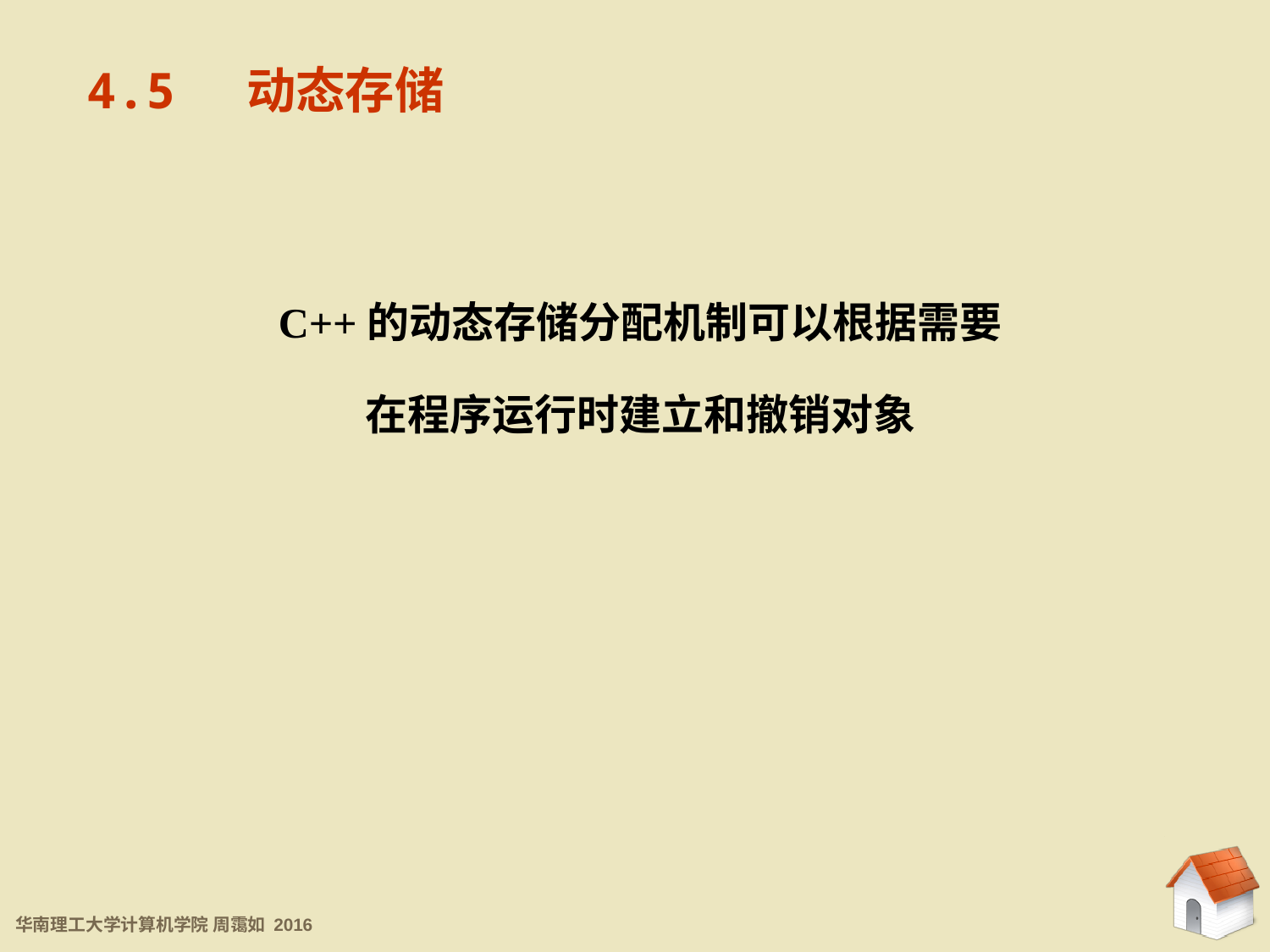

4.5  动态存储
C++的动态存储分配机制可以根据需要
在程序运行时建立和撤销对象